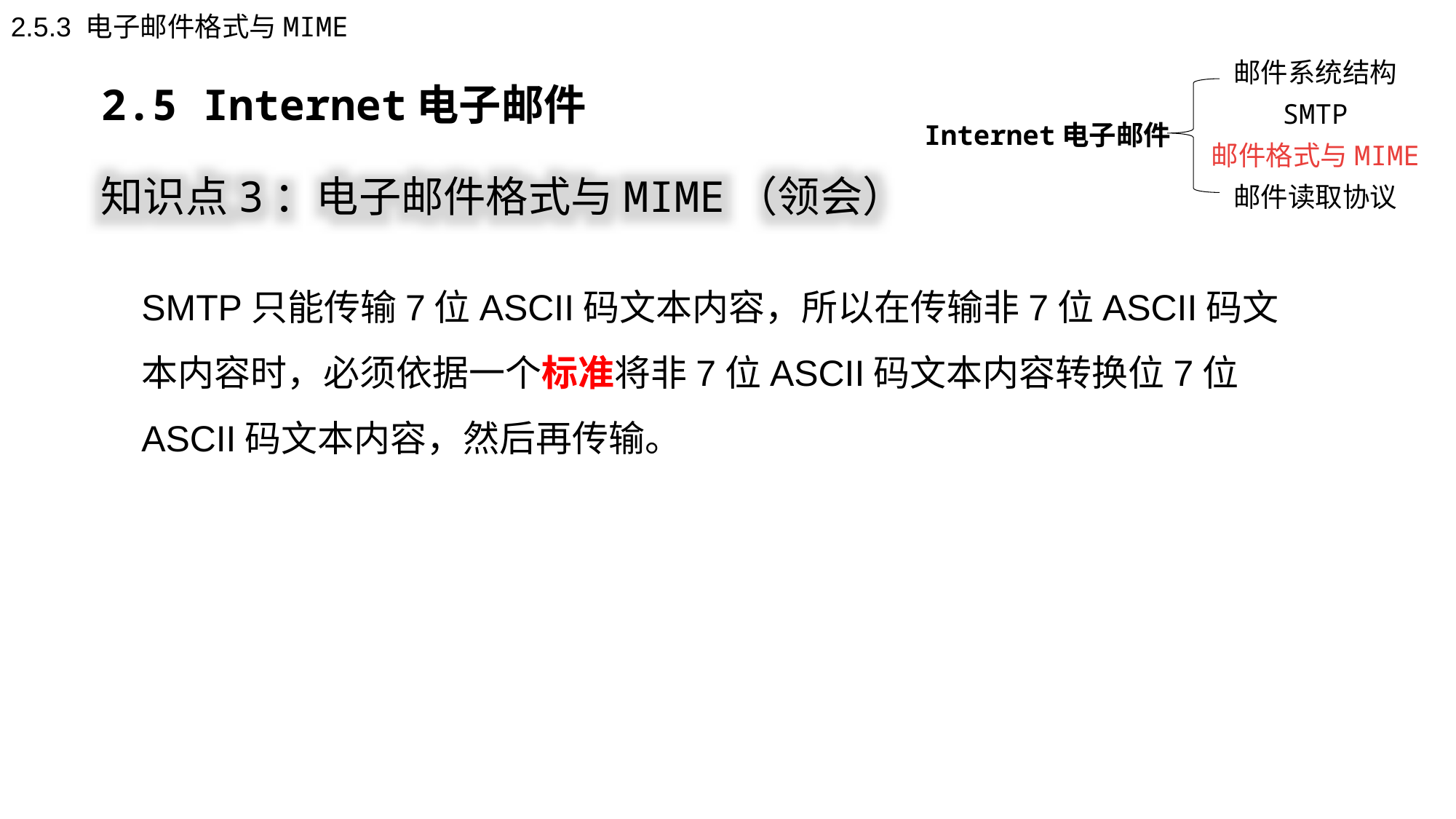

2.5.3 电子邮件格式与MIME
邮件系统结构

SMTP
Internet电子邮件
邮件格式与MIME
邮件读取协议
2.5 Internet电子邮件
知识点3：电子邮件格式与MIME（领会）
SMTP只能传输7位ASCII码文本内容，所以在传输非7位ASCII码文本内容时，必须依据一个标准将非7位ASCII码文本内容转换位7位ASCII码文本内容，然后再传输。